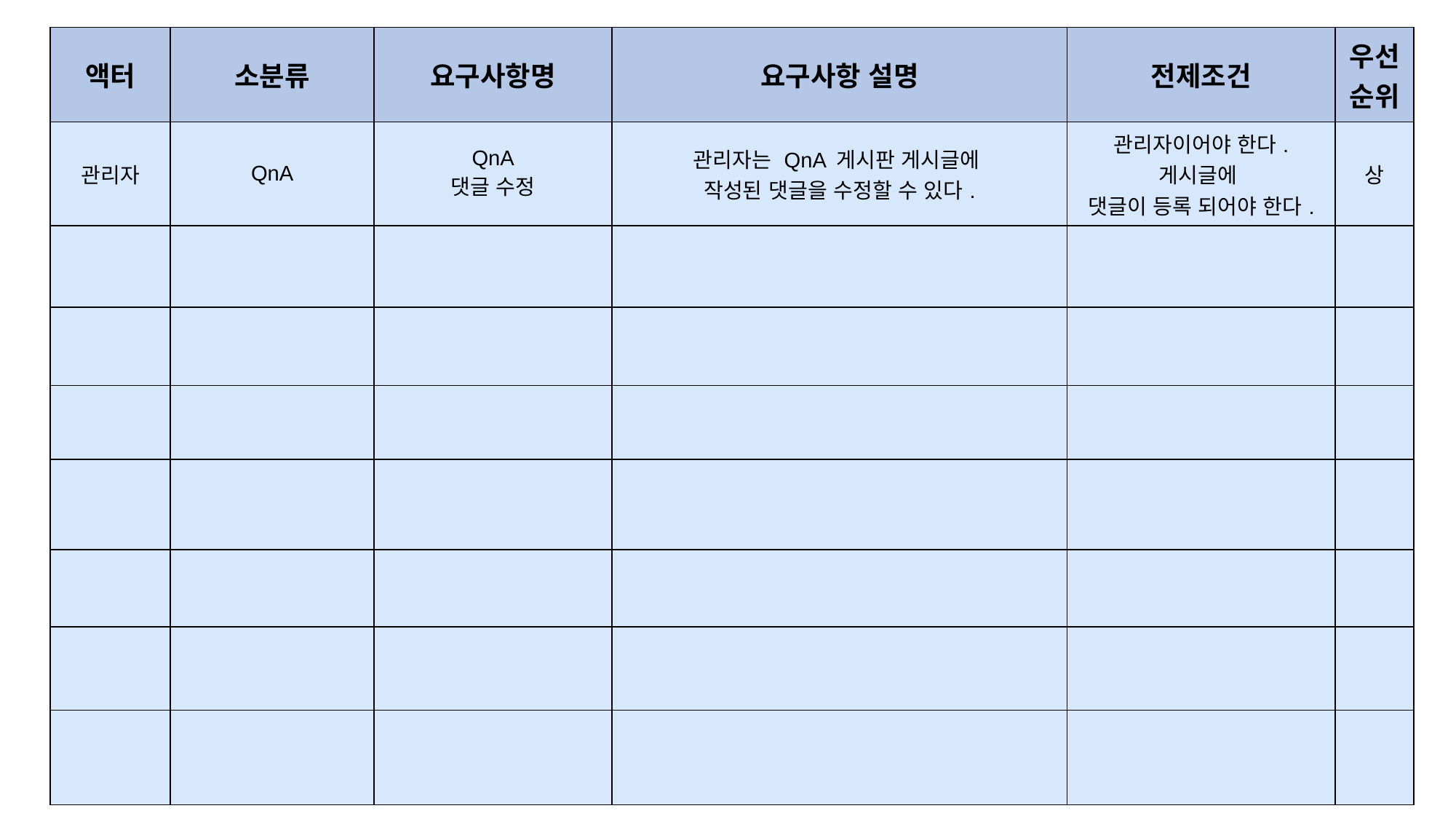

| 액터 | 소분류 | 요구사항명 | 요구사항 설명 | 전제조건 | 우선순위 |
| --- | --- | --- | --- | --- | --- |
| 관리자 | QnA | QnA 댓글 수정 | 관리자는 QnA 게시판 게시글에 작성된 댓글을 수정할 수 있다. | 관리자이어야 한다. 게시글에 댓글이 등록 되어야 한다. | 상 |
|  |  |  |  |  |  |
|  |  |  |  |  |  |
|  |  |  |  |  |  |
|  |  |  |  |  |  |
|  |  |  |  |  |  |
|  |  |  |  |  |  |
|  |  |  |  |  |  |